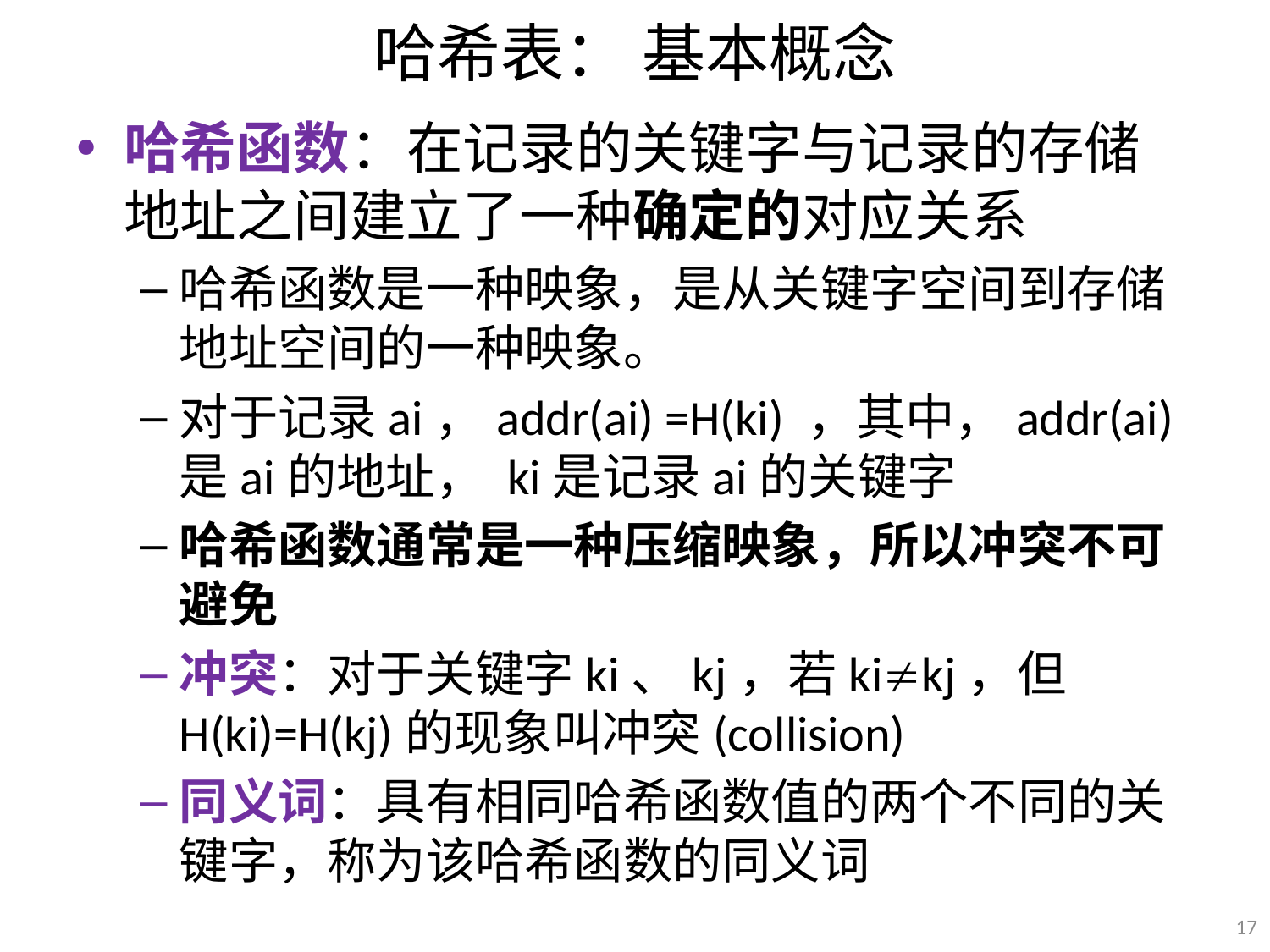

# 哈希表： 基本概念
哈希函数：在记录的关键字与记录的存储地址之间建立了一种确定的对应关系
哈希函数是一种映象，是从关键字空间到存储地址空间的一种映象。
对于记录ai，addr(ai) =H(ki) ，其中，addr(ai)是ai的地址， ki是记录ai的关键字
哈希函数通常是一种压缩映象，所以冲突不可避免
冲突：对于关键字ki、kj，若ki≠kj，但H(ki)=H(kj)的现象叫冲突(collision)
同义词：具有相同哈希函数值的两个不同的关键字，称为该哈希函数的同义词
17